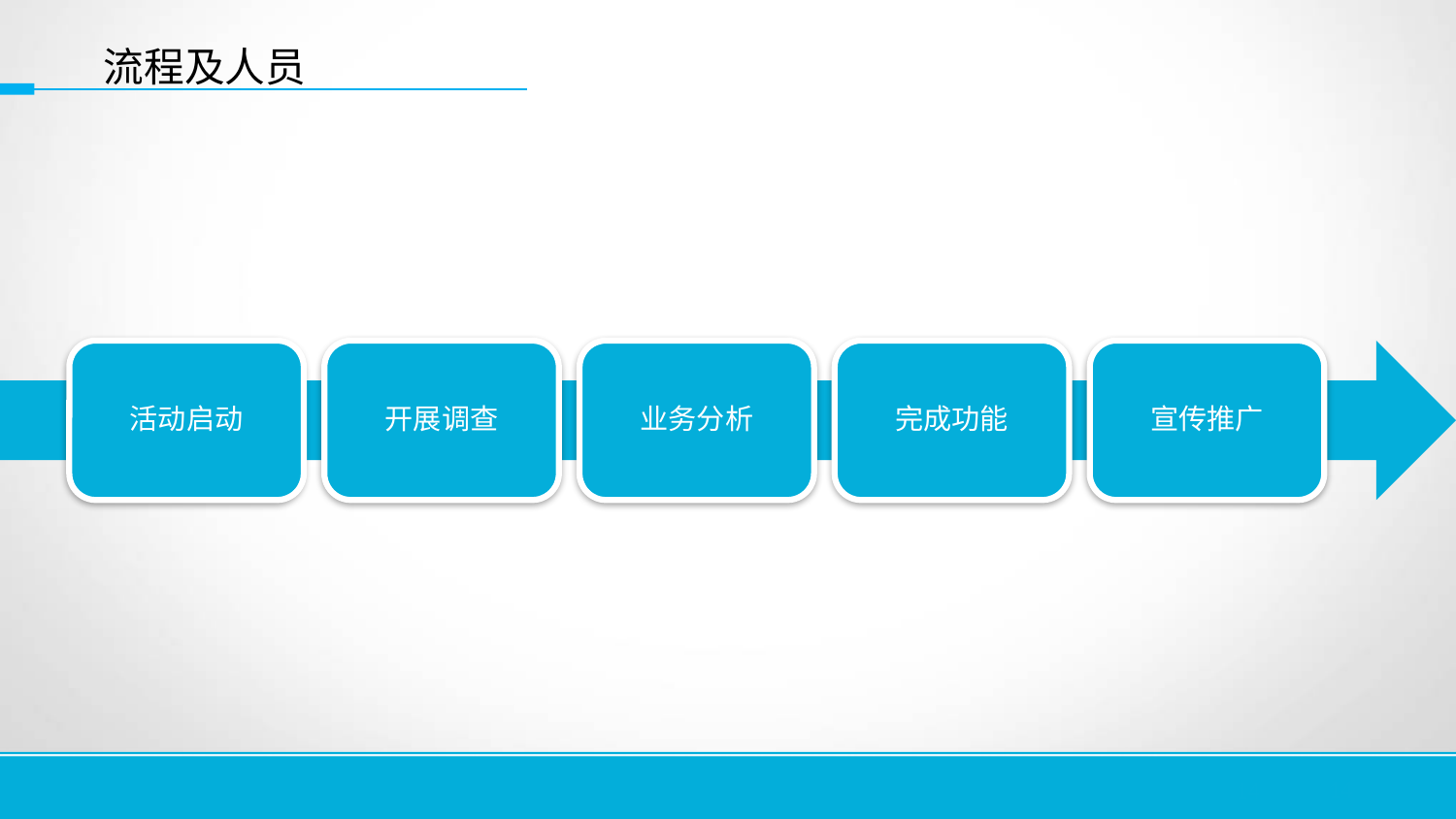

流程及人员

活动启动

开展调查

业务分析

完成功能

宣传推广

14
14